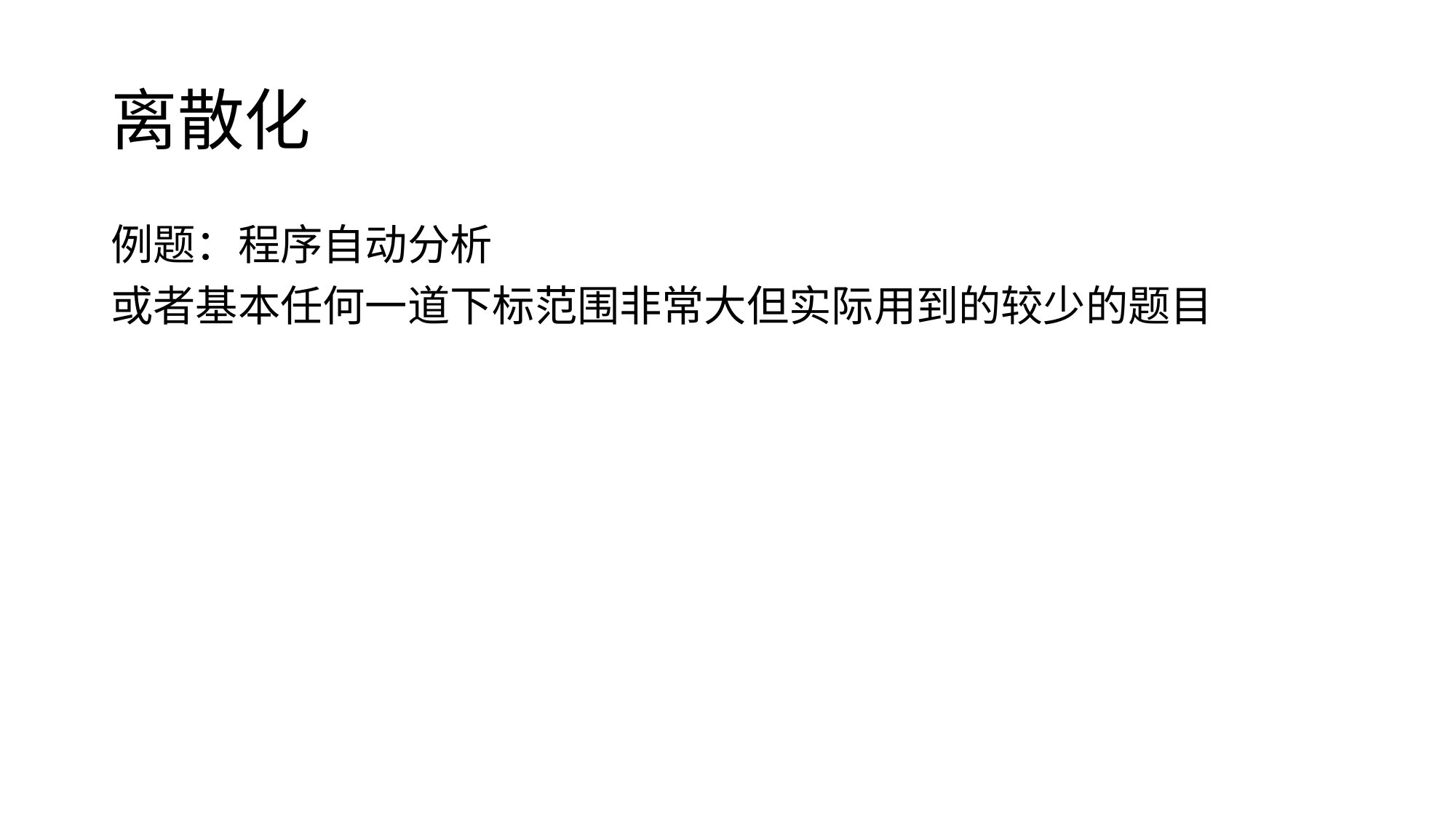

# 离散化
例题：程序自动分析
或者基本任何一道下标范围非常大但实际用到的较少的题目